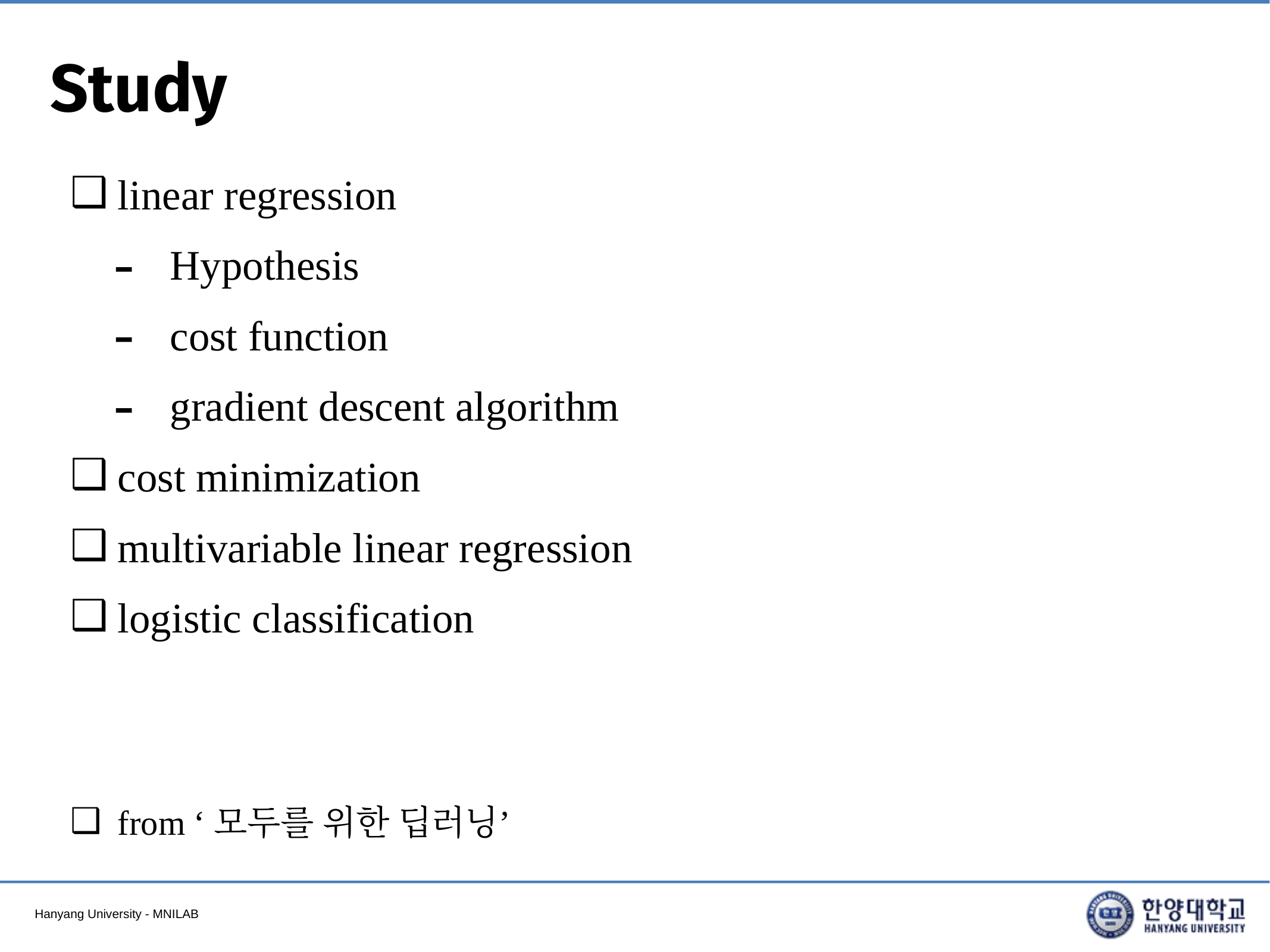

# Study
linear regression
Hypothesis
cost function
gradient descent algorithm
cost minimization
multivariable linear regression
logistic classification

from ‘모두를 위한 딥러닝’